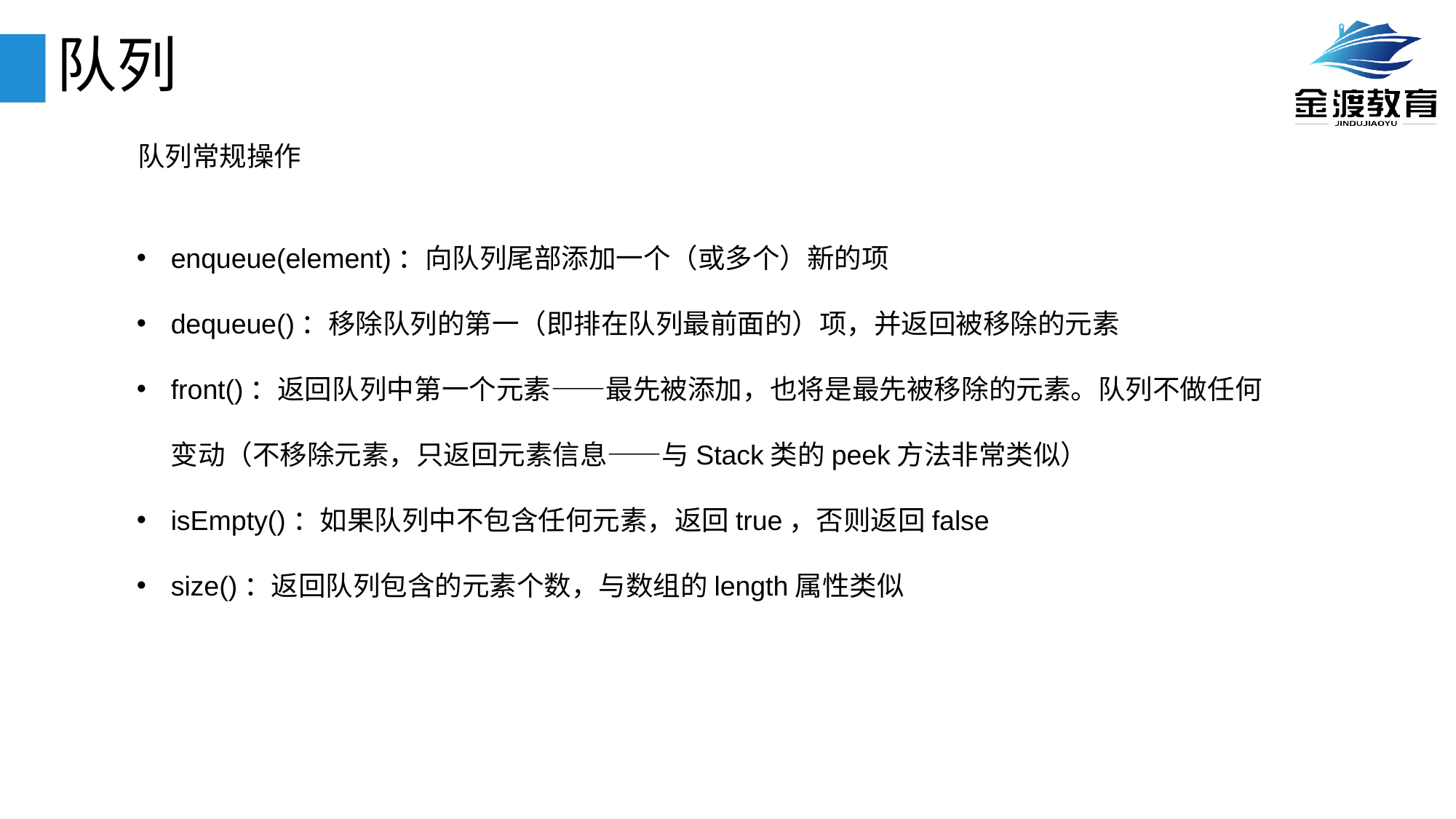

# 队列
队列常规操作
enqueue(element)：向队列尾部添加一个（或多个）新的项
dequeue()：移除队列的第一（即排在队列最前面的）项，并返回被移除的元素
front()：返回队列中第一个元素——最先被添加，也将是最先被移除的元素。队列不做任何变动（不移除元素，只返回元素信息——与Stack类的peek方法非常类似）
isEmpty()：如果队列中不包含任何元素，返回true，否则返回false
size()：返回队列包含的元素个数，与数组的length属性类似